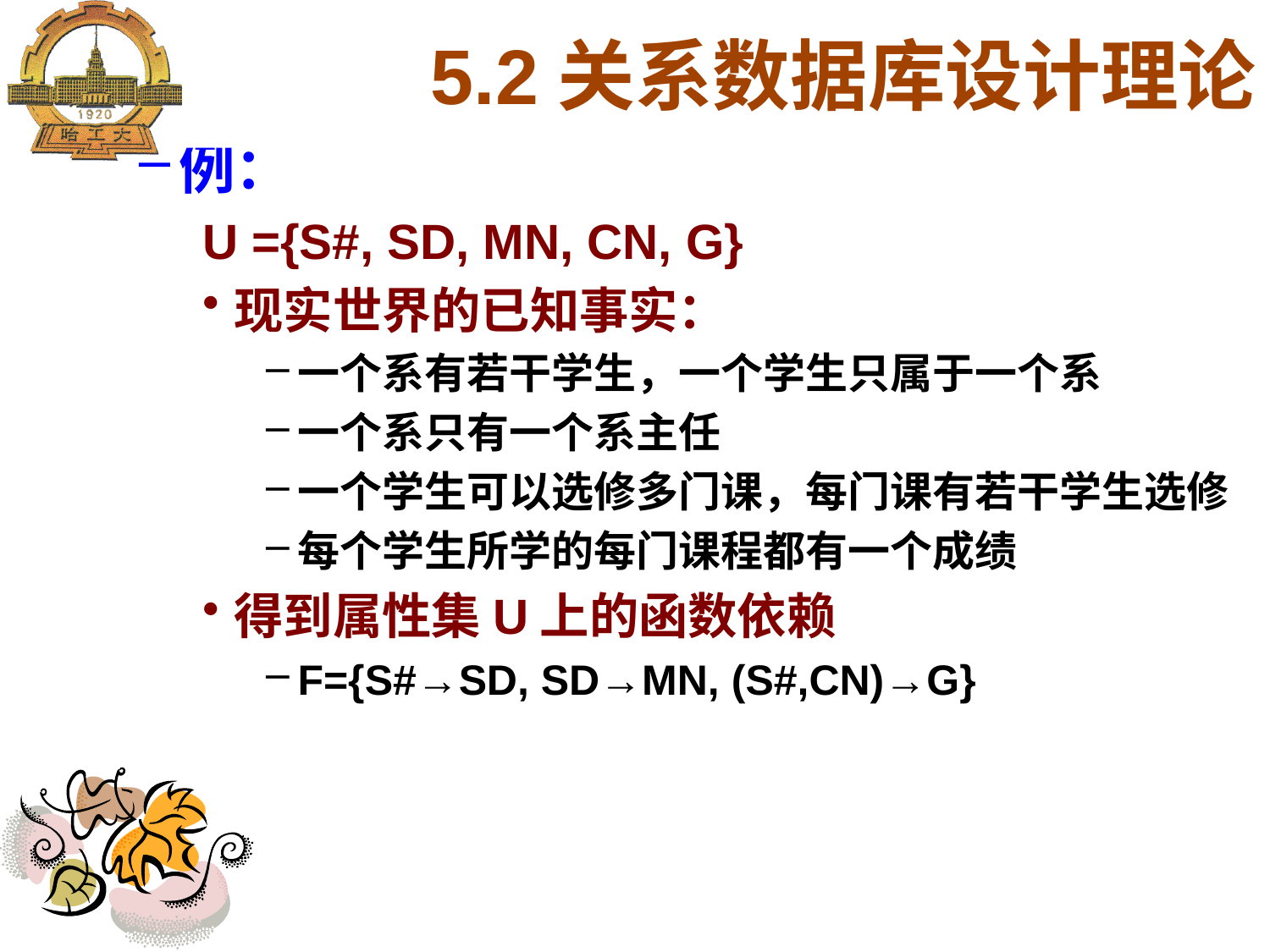

5.2关系数据库设计理论
例：
U ={S#, SD, MN, CN, G}
现实世界的已知事实：
一个系有若干学生，一个学生只属于一个系
一个系只有一个系主任
一个学生可以选修多门课，每门课有若干学生选修
每个学生所学的每门课程都有一个成绩
得到属性集U上的函数依赖
F={S#→SD, SD→MN, (S#,CN)→G}